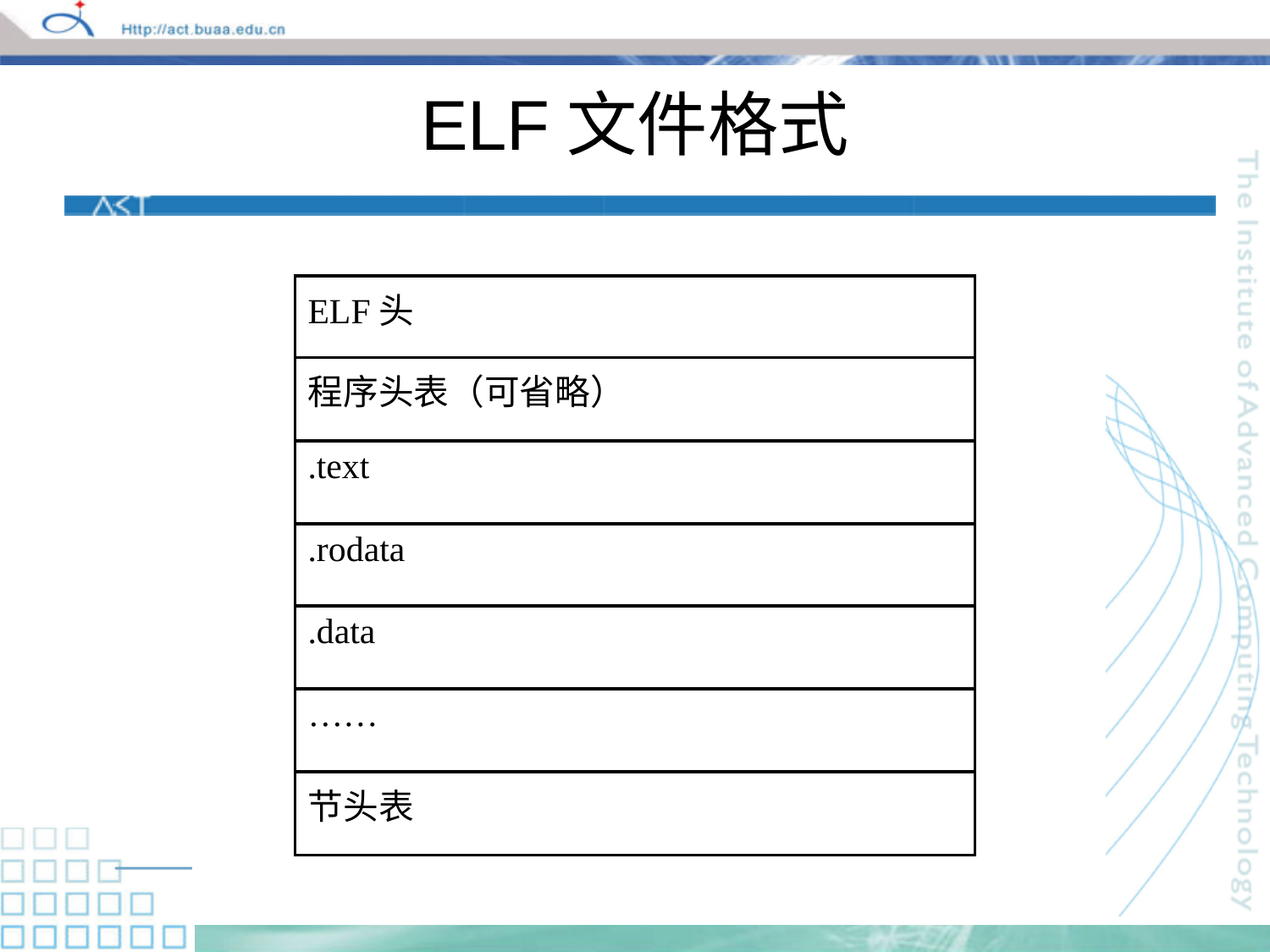

# ELF文件格式
| ELF头 |
| --- |
| 程序头表（可省略） |
| .text |
| .rodata |
| .data |
| …… |
| 节头表 |